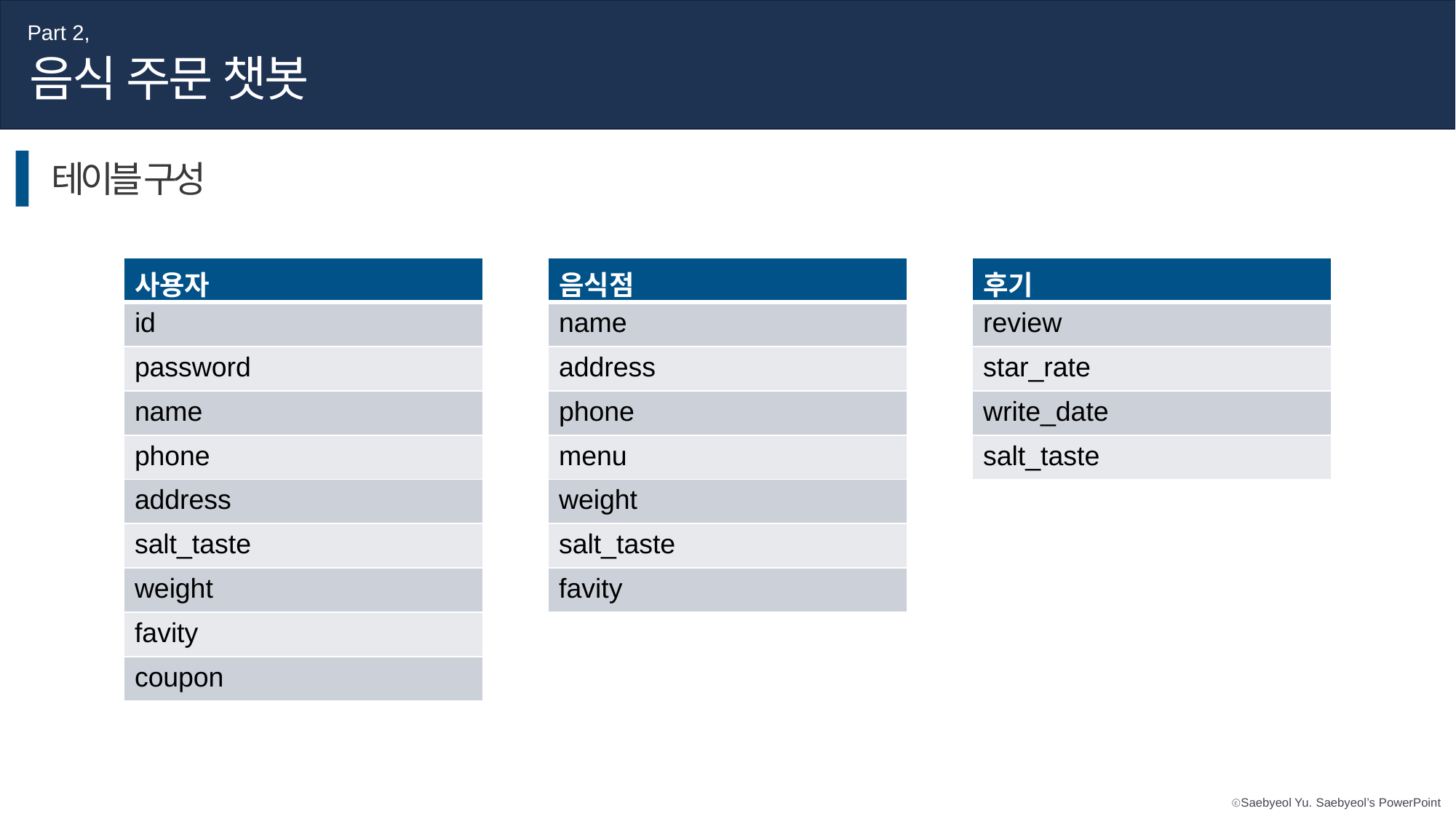

Part 2,
음식 주문 챗봇

테이블 구성
| 사용자 |
| --- |
| id |
| password |
| name |
| phone |
| address |
| salt\_taste |
| weight |
| favity |
| coupon |
| 음식점 |
| --- |
| name |
| address |
| phone |
| menu |
| weight |
| salt\_taste |
| favity |
| 후기 |
| --- |
| review |
| star\_rate |
| write\_date |
| salt\_taste |